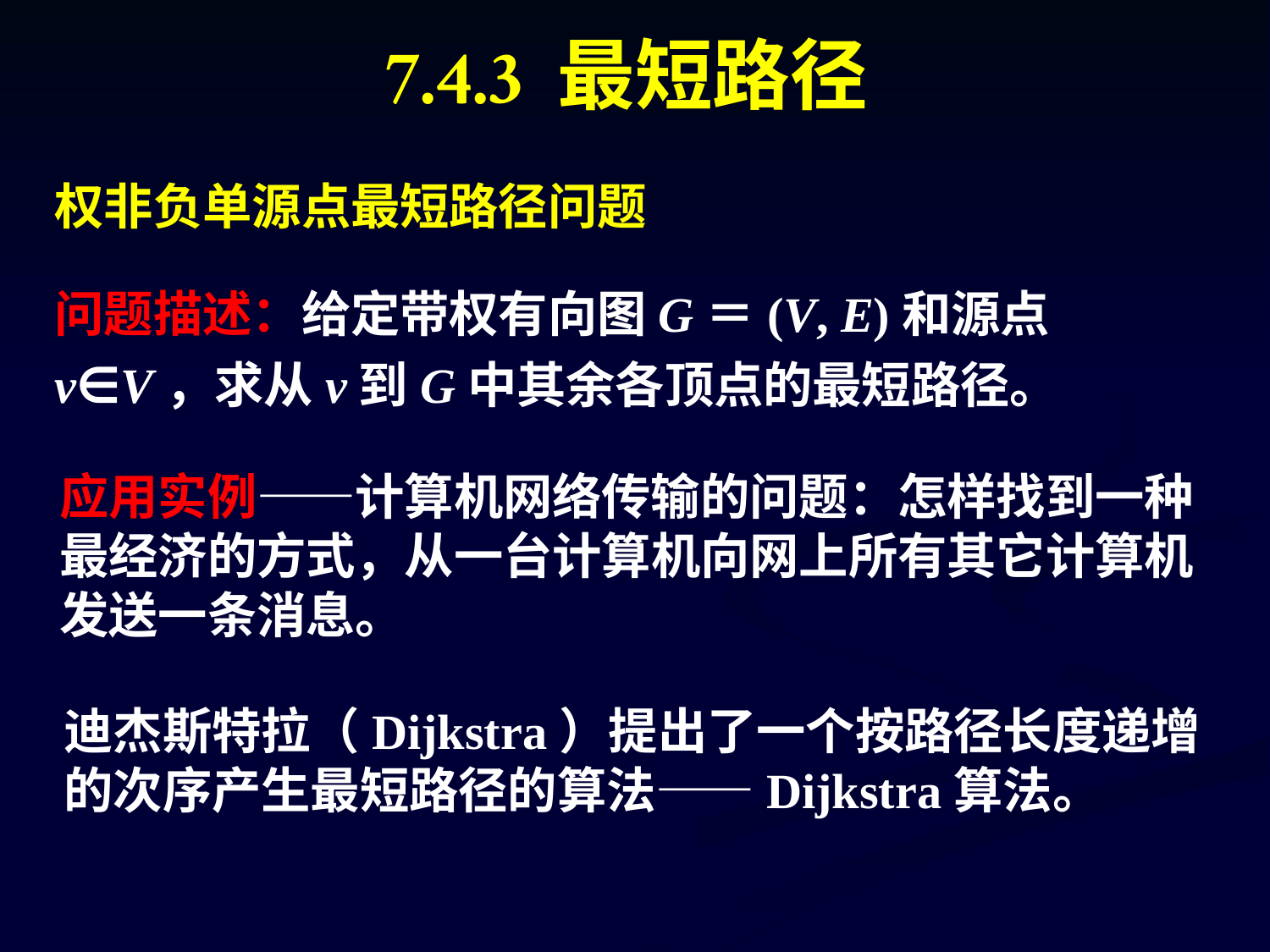

7.4.3 最短路径
权非负单源点最短路径问题
问题描述：给定带权有向图G＝(V, E)和源点v∈V，求从v到G中其余各顶点的最短路径。
应用实例——计算机网络传输的问题：怎样找到一种最经济的方式，从一台计算机向网上所有其它计算机发送一条消息。
迪杰斯特拉（Dijkstra）提出了一个按路径长度递增的次序产生最短路径的算法——Dijkstra算法。
104